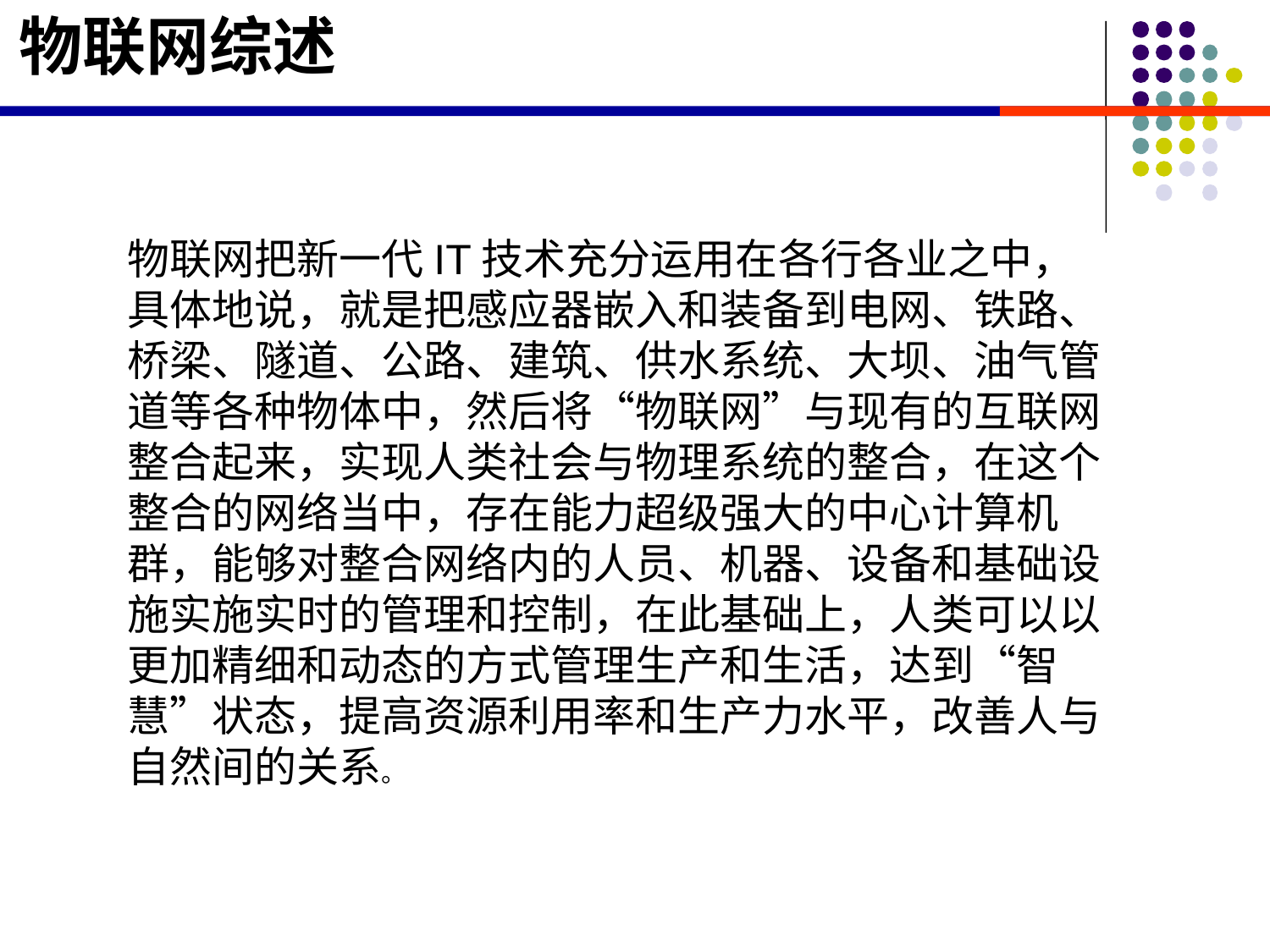

物联网综述
物联网把新一代IT技术充分运用在各行各业之中，具体地说，就是把感应器嵌入和装备到电网、铁路、桥梁、隧道、公路、建筑、供水系统、大坝、油气管道等各种物体中，然后将“物联网”与现有的互联网整合起来，实现人类社会与物理系统的整合，在这个整合的网络当中，存在能力超级强大的中心计算机群，能够对整合网络内的人员、机器、设备和基础设施实施实时的管理和控制，在此基础上，人类可以以更加精细和动态的方式管理生产和生活，达到“智慧”状态，提高资源利用率和生产力水平，改善人与自然间的关系。